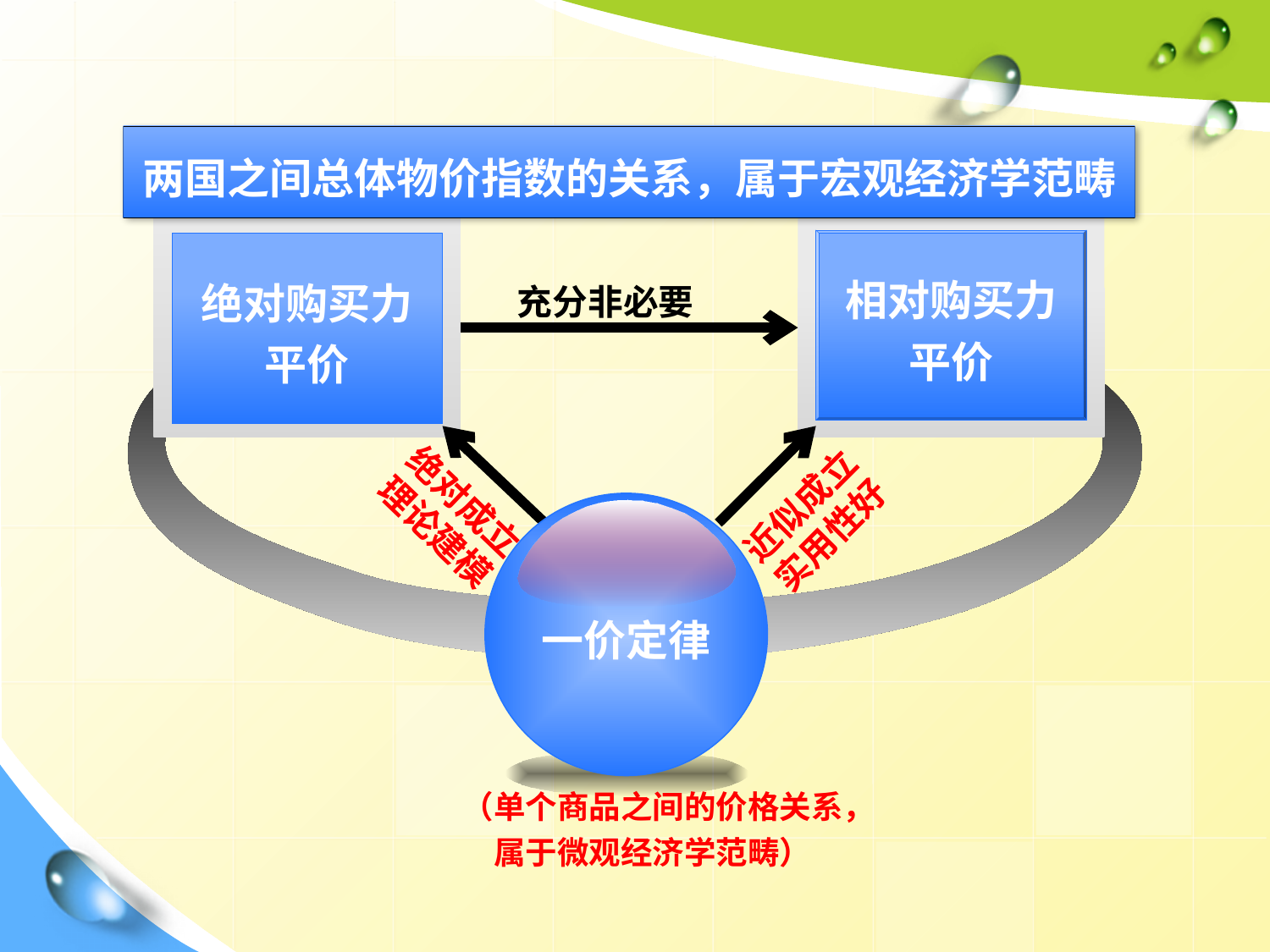

两国之间总体物价指数的关系，属于宏观经济学范畴

相对购买力平价
绝对购买力平价
充分非必要

近似成立
实用性好
绝对成立
理论建模
一价定律

（单个商品之间的价格关系，属于微观经济学范畴）